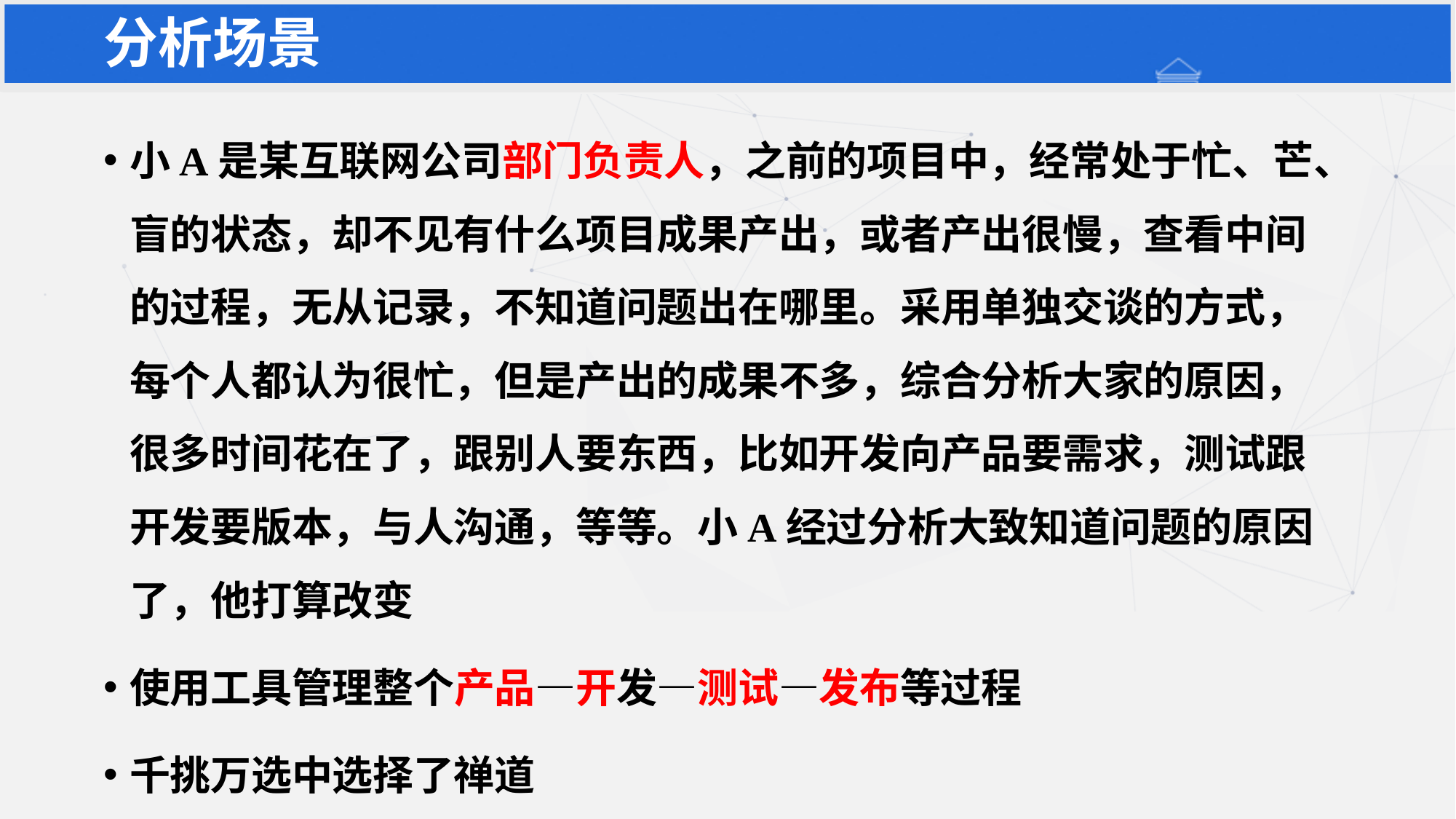

分析场景
小A是某互联网公司部门负责人，之前的项目中，经常处于忙、芒、盲的状态，却不见有什么项目成果产出，或者产出很慢，查看中间的过程，无从记录，不知道问题出在哪里。采用单独交谈的方式，每个人都认为很忙，但是产出的成果不多，综合分析大家的原因，很多时间花在了，跟别人要东西，比如开发向产品要需求，测试跟开发要版本，与人沟通，等等。小A经过分析大致知道问题的原因了，他打算改变
使用工具管理整个产品—开发—测试—发布等过程
千挑万选中选择了禅道